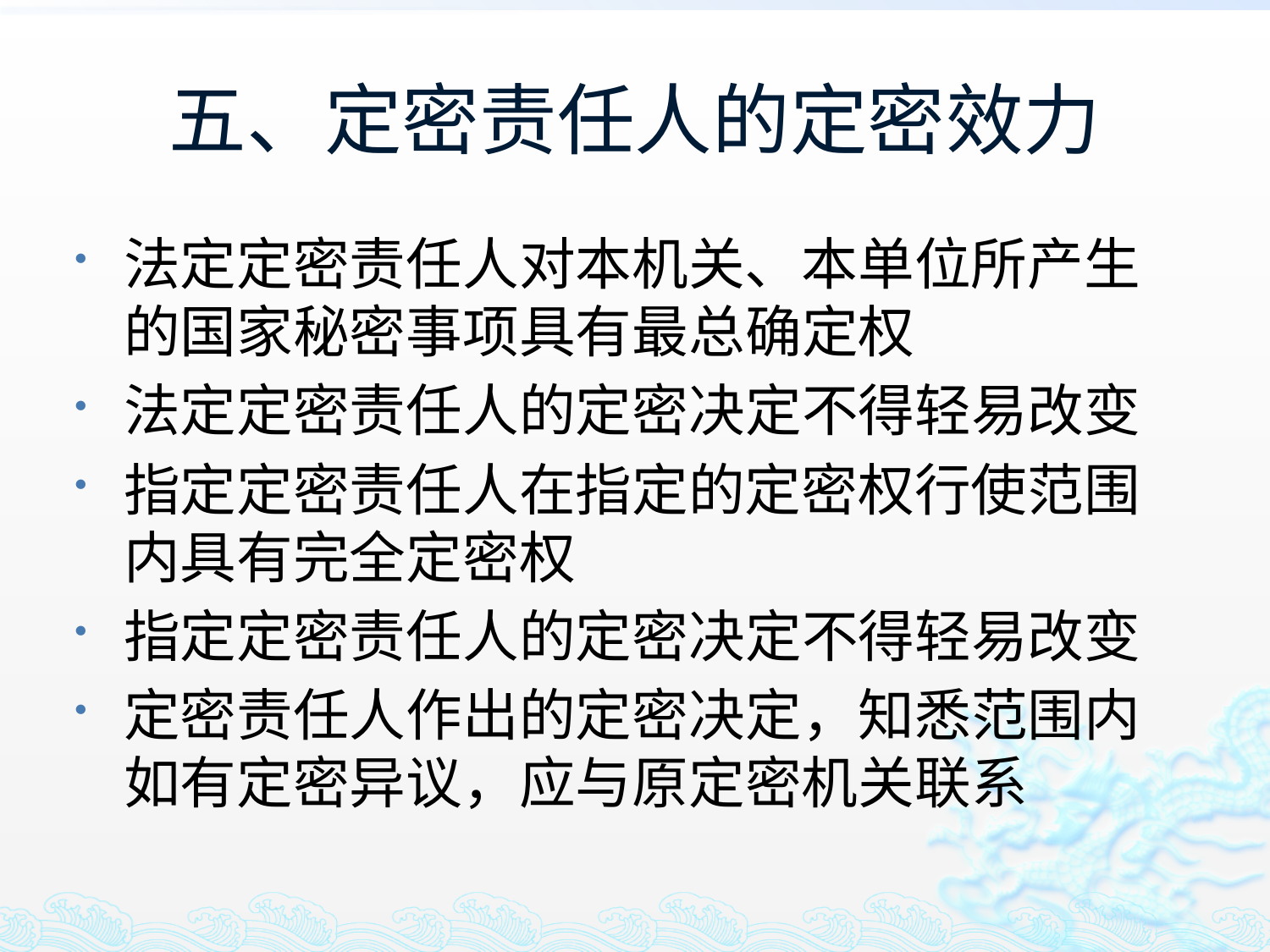

# 五、定密责任人的定密效力
法定定密责任人对本机关、本单位所产生的国家秘密事项具有最总确定权
法定定密责任人的定密决定不得轻易改变
指定定密责任人在指定的定密权行使范围内具有完全定密权
指定定密责任人的定密决定不得轻易改变
定密责任人作出的定密决定，知悉范围内如有定密异议，应与原定密机关联系